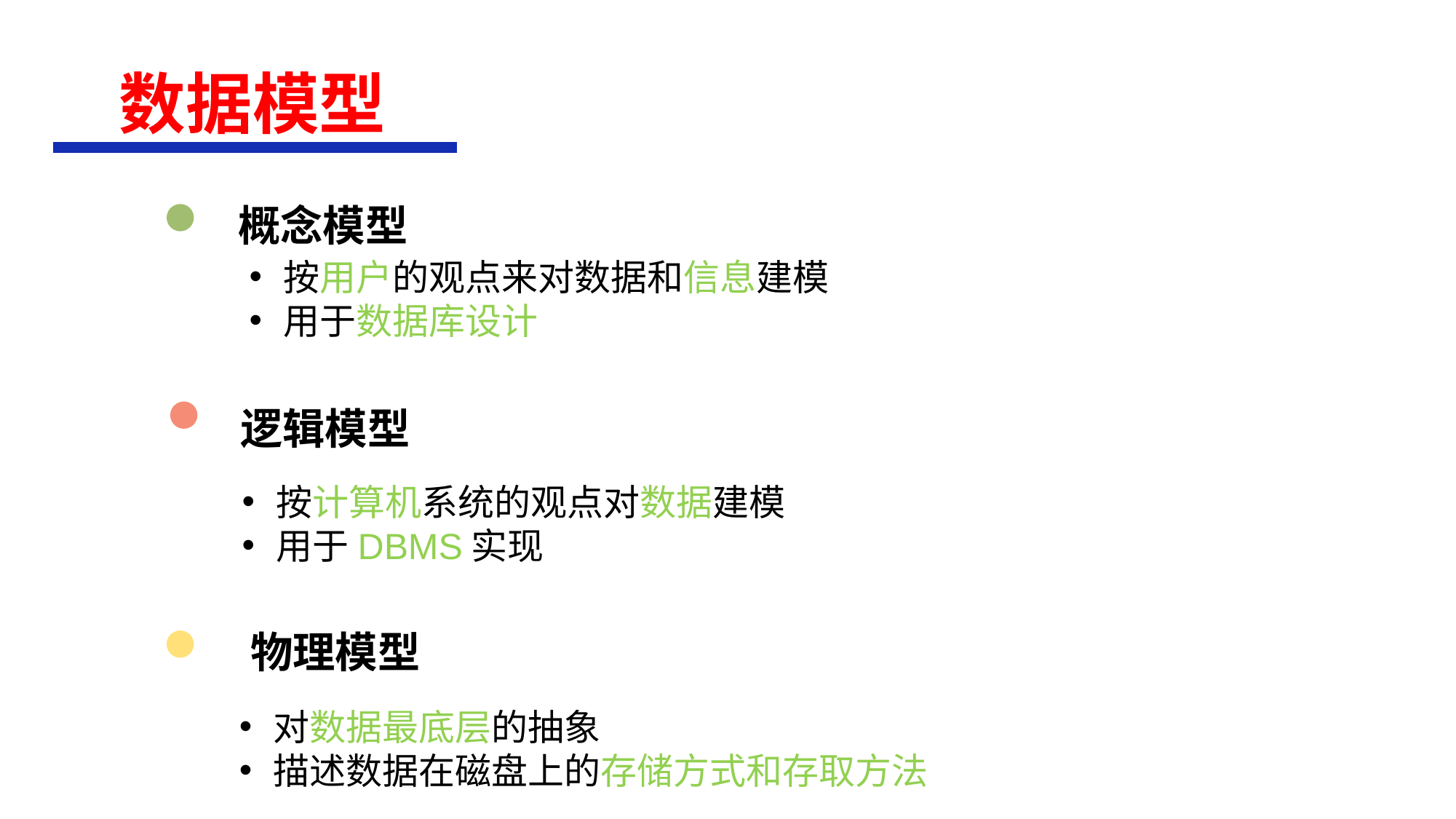

# 数据模型
概念模型

按用户的观点来对数据和信息建模
用于数据库设计
逻辑模型
按计算机系统的观点对数据建模
用于DBMS实现

物理模型

对数据最底层的抽象
描述数据在磁盘上的存储方式和存取方法